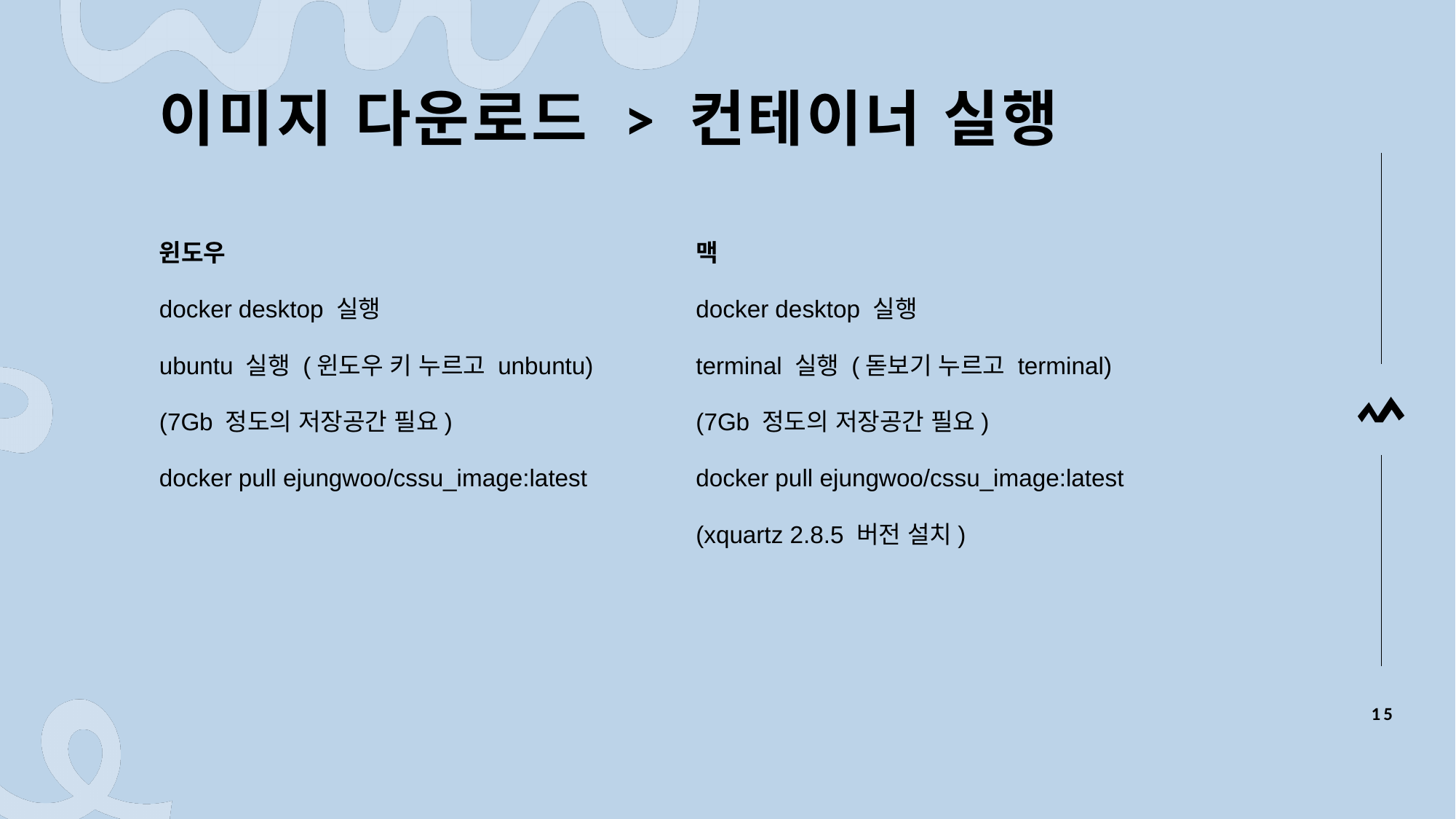

# 이미지 다운로드 > 컨테이너 실행
윈도우
docker desktop 실행
ubuntu 실행 (윈도우 키 누르고 unbuntu)
(7Gb 정도의 저장공간 필요)
docker pull ejungwoo/cssu_image:latest
맥
docker desktop 실행
terminal 실행 (돋보기 누르고 terminal)
(7Gb 정도의 저장공간 필요)
docker pull ejungwoo/cssu_image:latest
(xquartz 2.8.5 버전 설치)
15